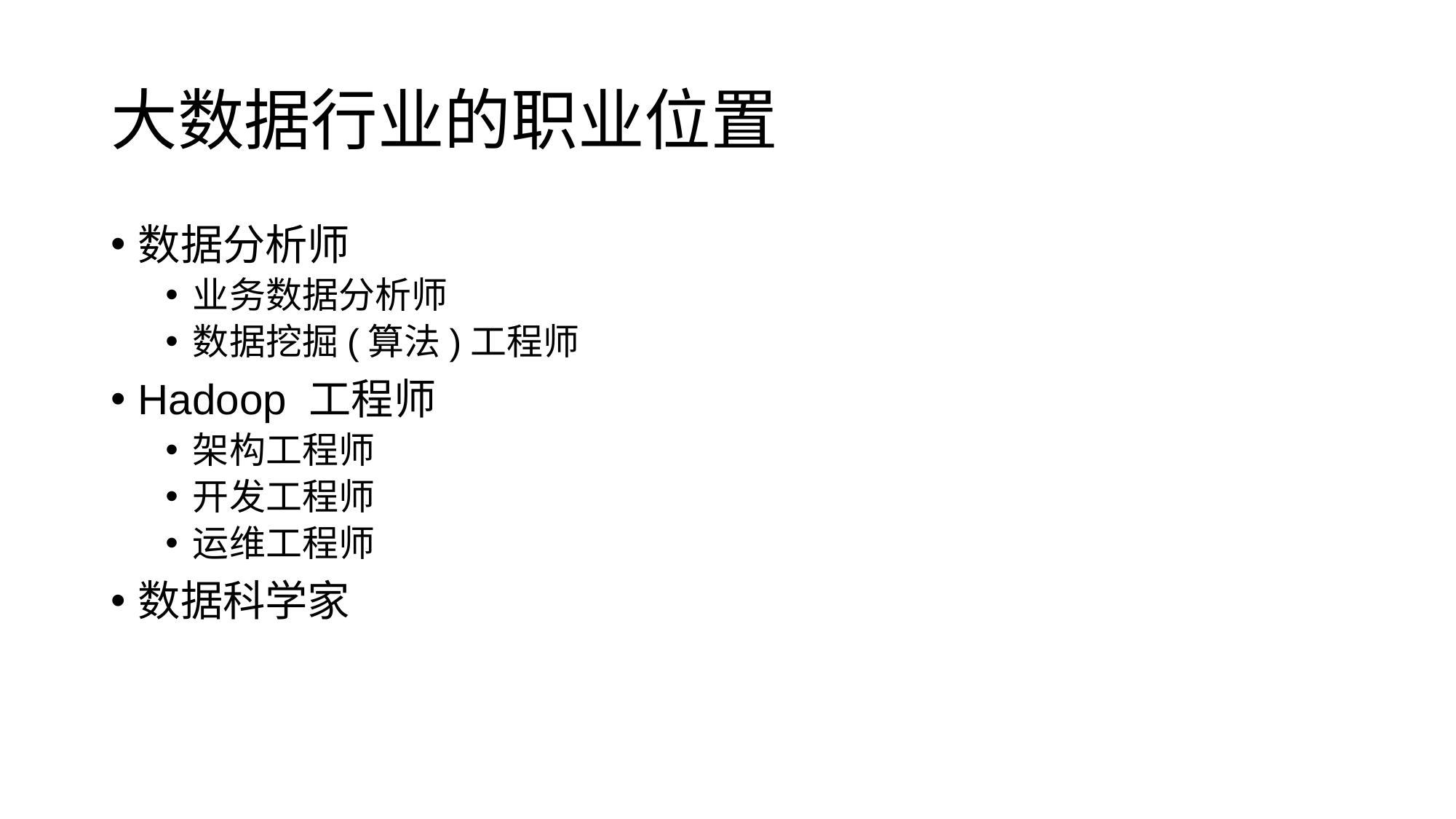

# 大数据行业的职业位置
数据分析师
业务数据分析师
数据挖掘(算法)工程师
Hadoop 工程师
架构工程师
开发工程师
运维工程师
数据科学家